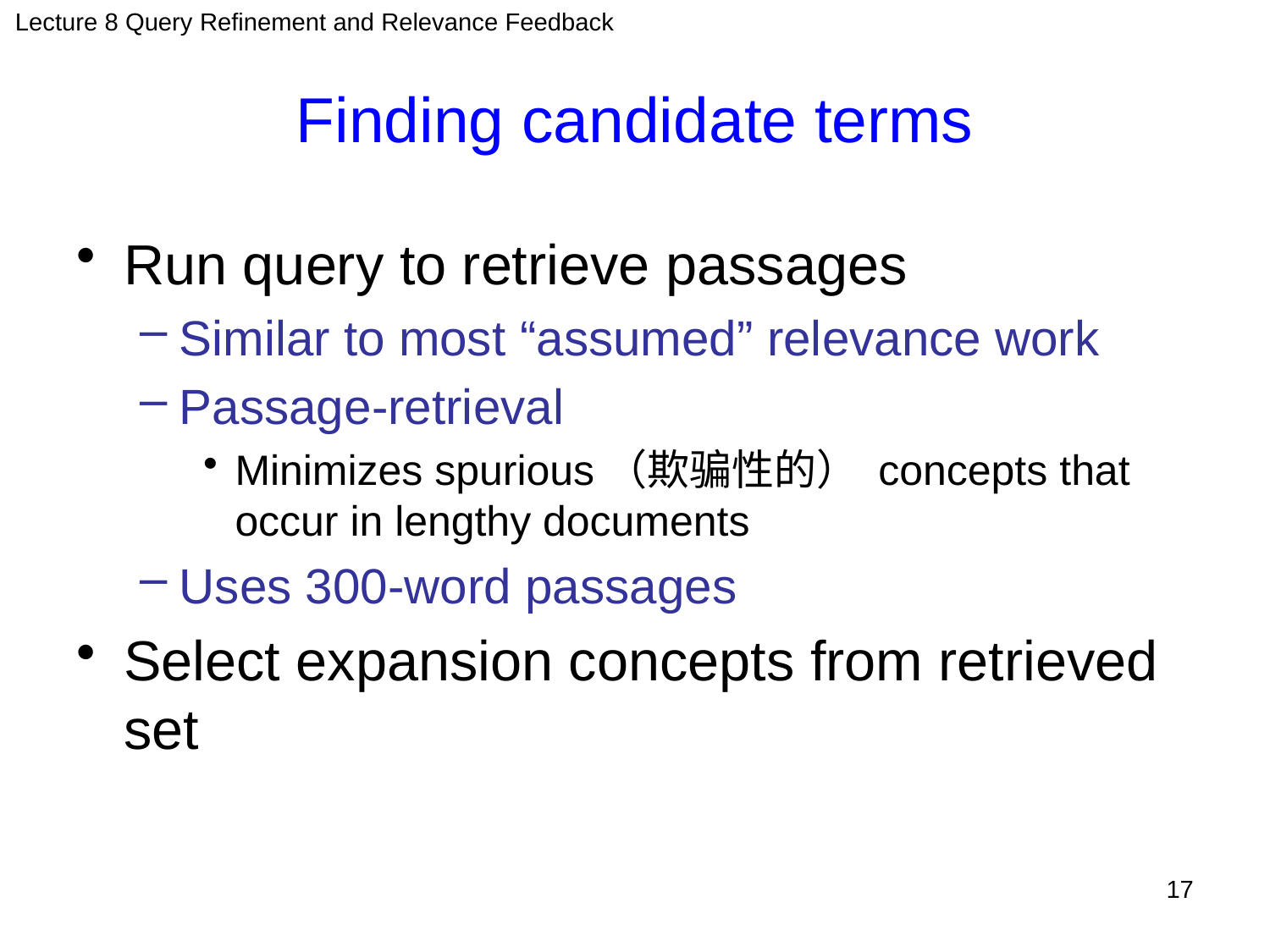

Lecture 8 Query Refinement and Relevance Feedback

# Finding candidate terms
Run query to retrieve passages
Similar to most “assumed” relevance work
Passage-retrieval
Minimizes spurious（欺骗性的） concepts that occur in lengthy documents
Uses 300-word passages
Select expansion concepts from retrieved set

17